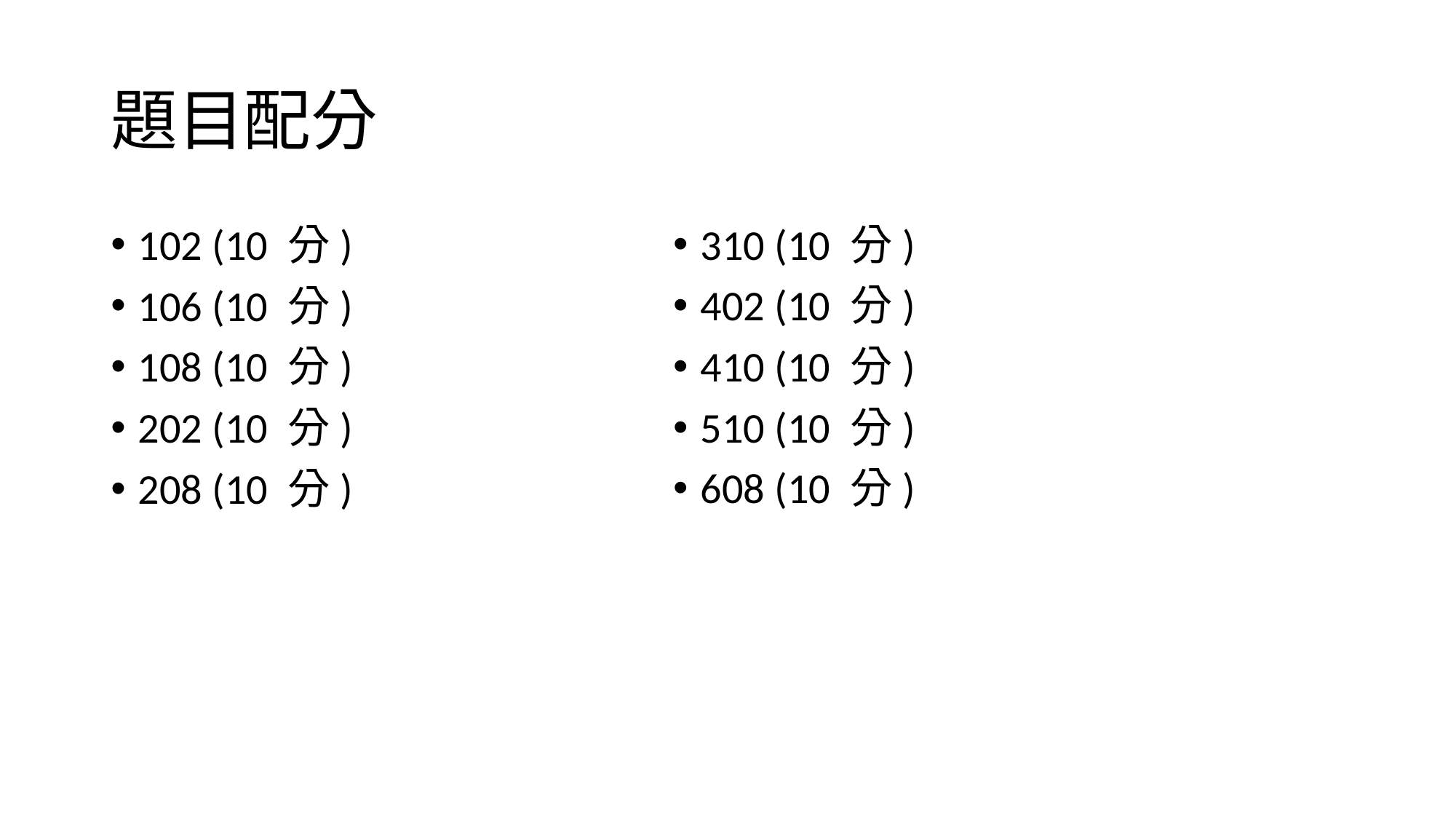

# 題目配分
102 (10 分)
106 (10 分)
108 (10 分)
202 (10 分)
208 (10 分)

310 (10 分)
402 (10 分)
410 (10 分)
510 (10 分)
608 (10 分)